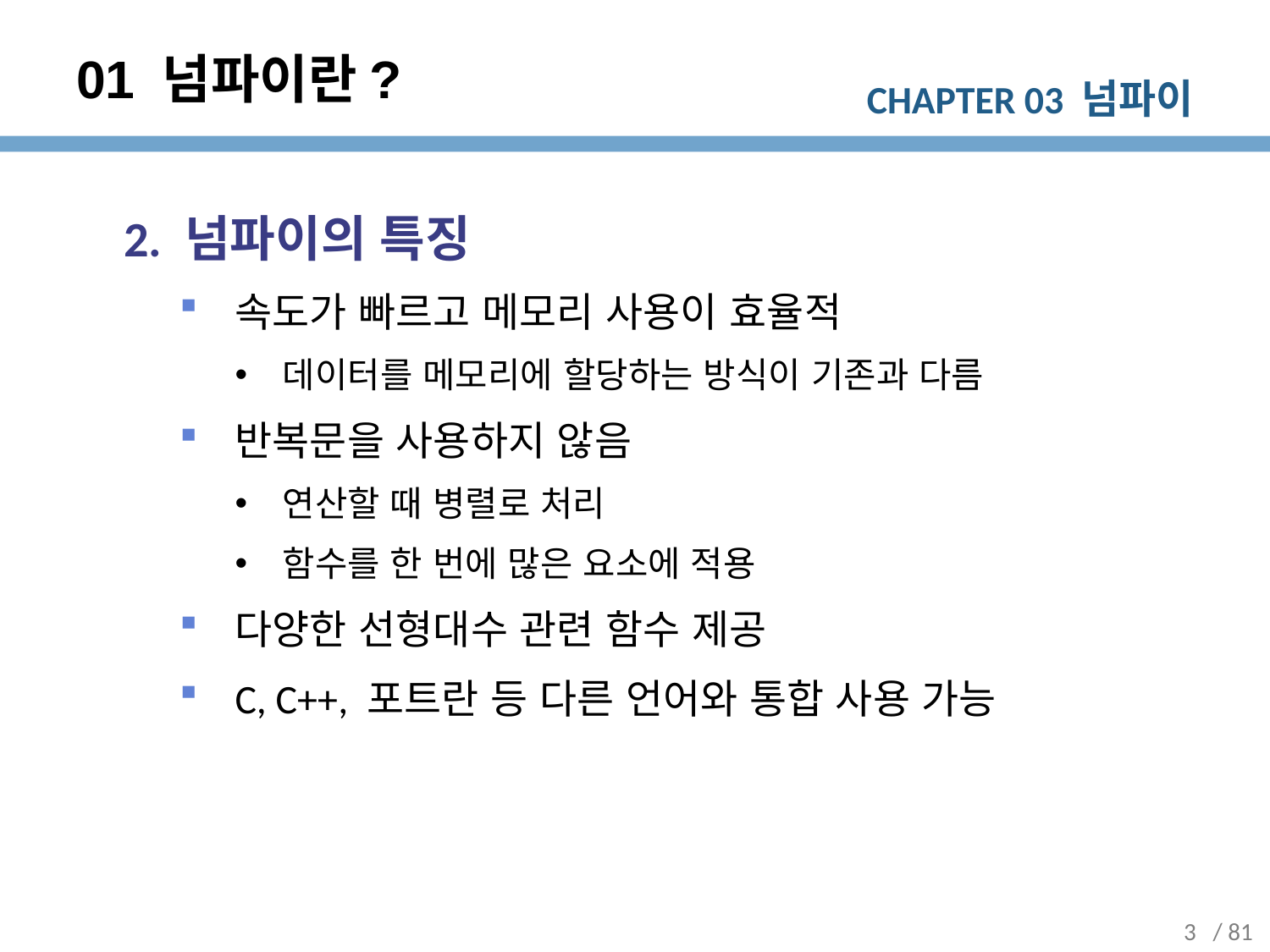

# 01 넘파이란?
2. 넘파이의 특징
속도가 빠르고 메모리 사용이 효율적
데이터를 메모리에 할당하는 방식이 기존과 다름
반복문을 사용하지 않음
연산할 때 병렬로 처리
함수를 한 번에 많은 요소에 적용
다양한 선형대수 관련 함수 제공
C, C++, 포트란 등 다른 언어와 통합 사용 가능